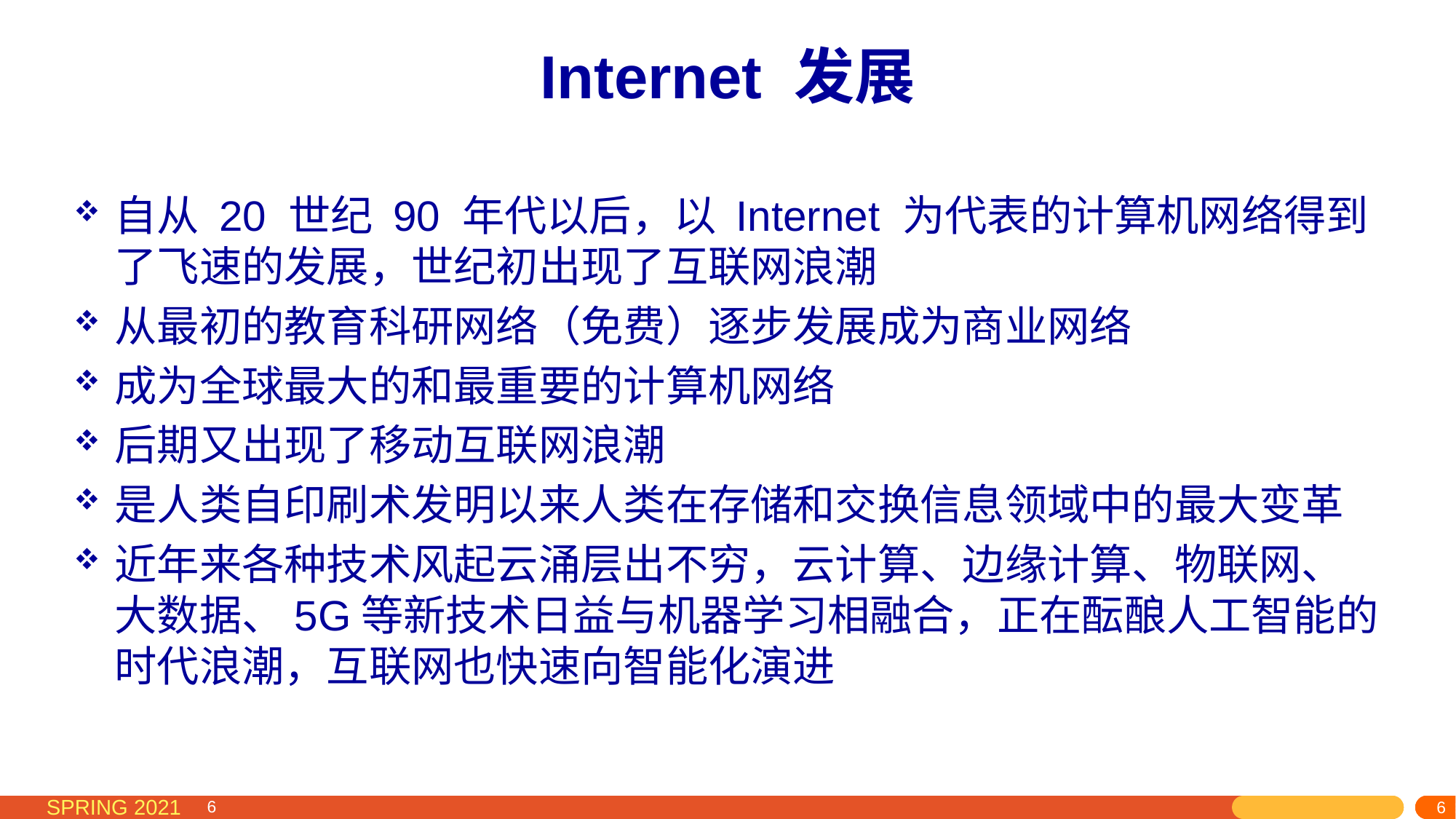

# Internet 发展
自从 20 世纪 90 年代以后，以 Internet 为代表的计算机网络得到了飞速的发展，世纪初出现了互联网浪潮
从最初的教育科研网络（免费）逐步发展成为商业网络
成为全球最大的和最重要的计算机网络
后期又出现了移动互联网浪潮
是人类自印刷术发明以来人类在存储和交换信息领域中的最大变革
近年来各种技术风起云涌层出不穷，云计算、边缘计算、物联网、大数据、5G等新技术日益与机器学习相融合，正在酝酿人工智能的时代浪潮，互联网也快速向智能化演进